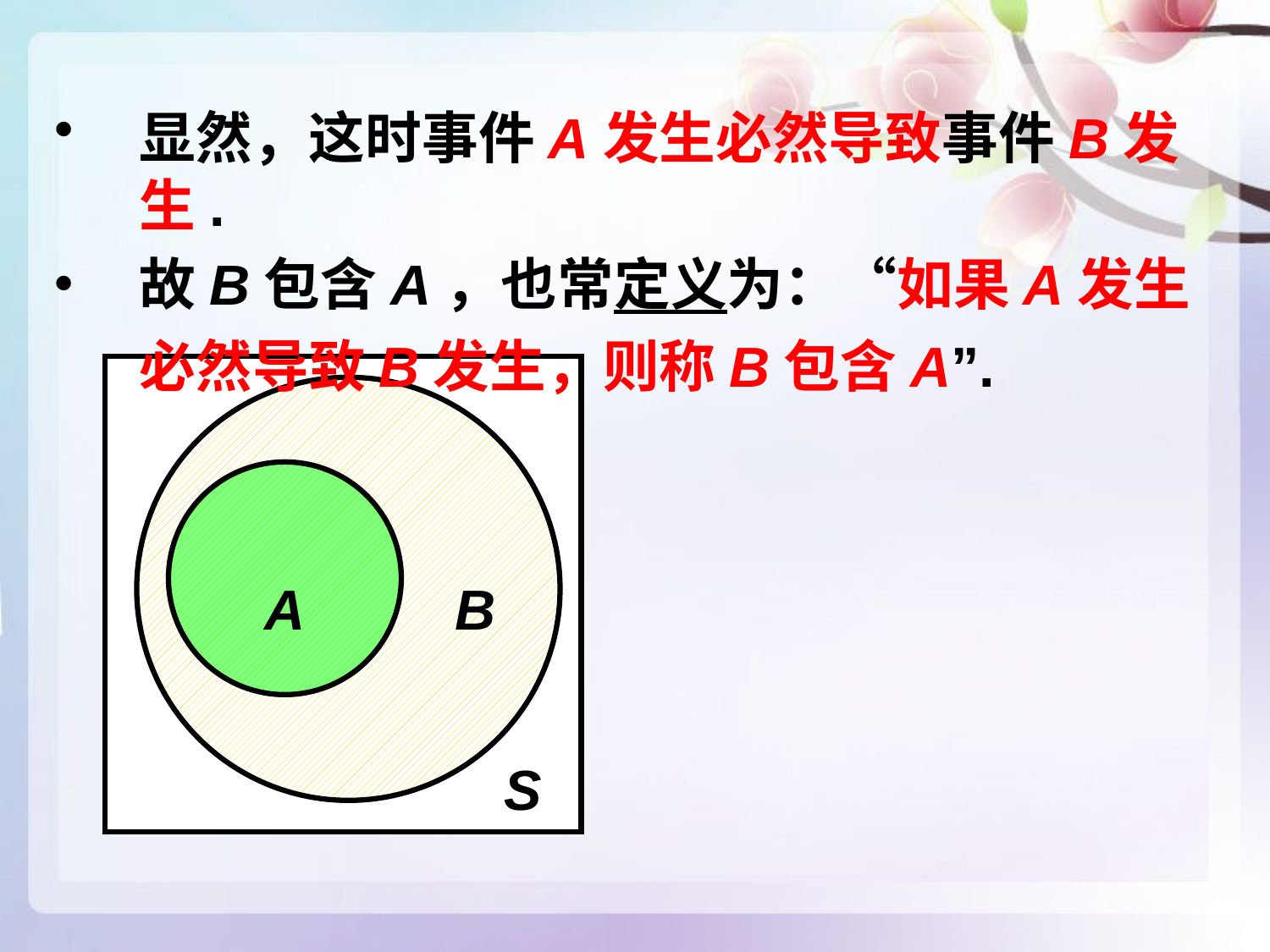

显然，这时事件A发生必然导致事件B发生.
故B包含A，也常定义为：“如果A发生必然导致B发生，则称B包含A”.

A
B
S